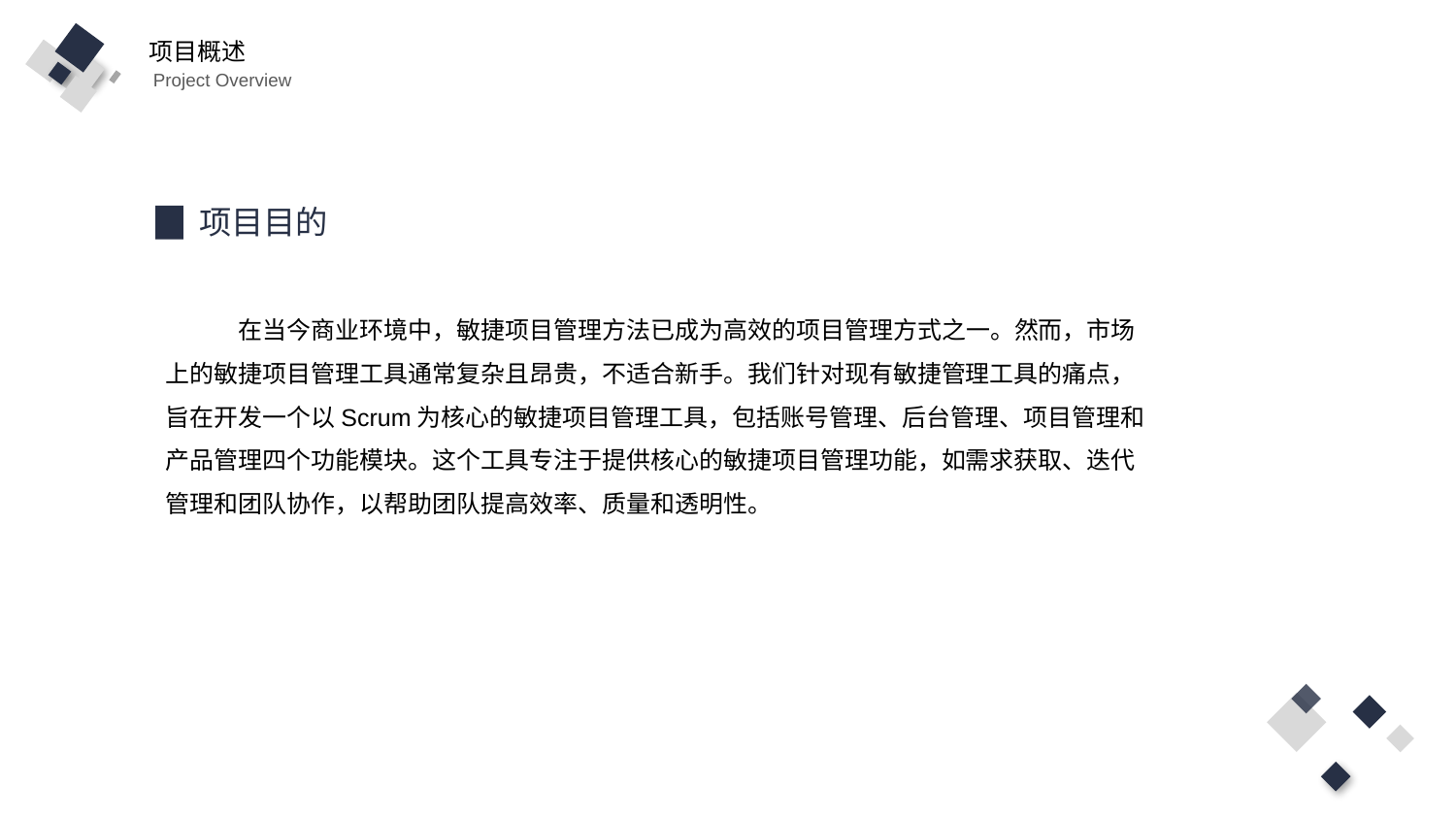

项目概述

Project Overview

项目目的

标题内	容
单击此处添加文字阐述，添加简短问题说明文字
在当今商业环境中，敏捷项目管理方法已成为高效的项目管理方式之一。然而，市场上的敏捷项目管理工具通常复杂且昂贵，不适合新手。我们针对现有敏捷管理工具的痛点，旨在开发一个以Scrum为核心的敏捷项目管理工具，包括账号管理、后台管理、项目管理和产品管理四个功能模块。这个工具专注于提供核心的敏捷项目管理功能，如需求获取、迭代管理和团队协作，以帮助团队提高效率、质量和透明性。

标题内	容
单击此处添加文字阐述，添加简短问题说明文字